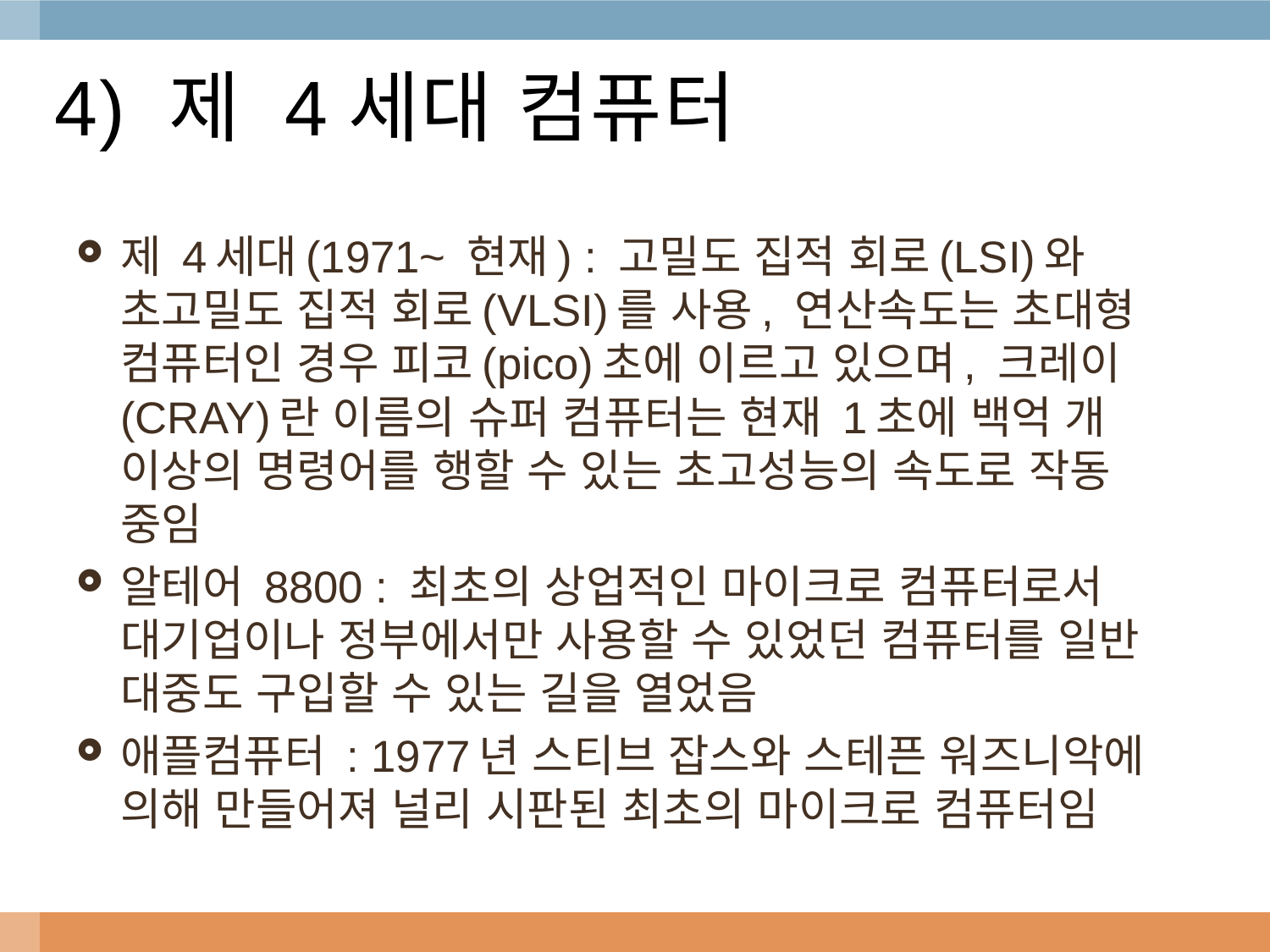

# 4) 제 4세대 컴퓨터
제 4세대(1971~ 현재) : 고밀도 집적 회로(LSI)와 초고밀도 집적 회로(VLSI)를 사용, 연산속도는 초대형 컴퓨터인 경우 피코(pico)초에 이르고 있으며, 크레이(CRAY)란 이름의 슈퍼 컴퓨터는 현재 1초에 백억 개 이상의 명령어를 행할 수 있는 초고성능의 속도로 작동 중임
알테어 8800 : 최초의 상업적인 마이크로 컴퓨터로서 대기업이나 정부에서만 사용할 수 있었던 컴퓨터를 일반 대중도 구입할 수 있는 길을 열었음
애플컴퓨터 : 1977년 스티브 잡스와 스테픈 워즈니악에 의해 만들어져 널리 시판된 최초의 마이크로 컴퓨터임